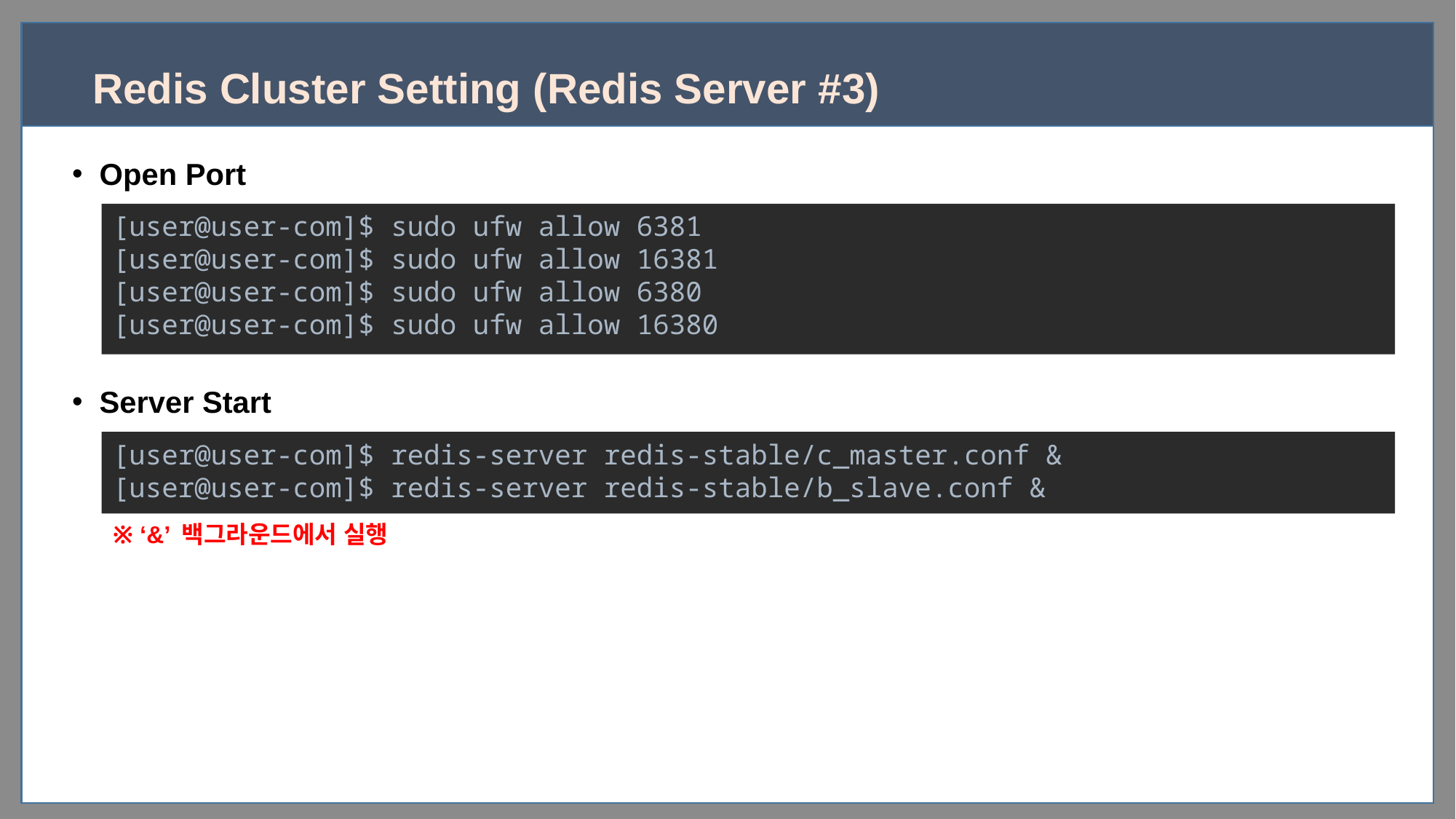

# Redis Cluster Setting (Redis Server #3)
Open Port
[user@user-com]$ sudo ufw allow 6381
[user@user-com]$ sudo ufw allow 16381
[user@user-com]$ sudo ufw allow 6380
[user@user-com]$ sudo ufw allow 16380

Server Start
[user@user-com]$ redis-server redis-stable/c_master.conf &
[user@user-com]$ redis-server redis-stable/b_slave.conf &
※ ‘&’ 백그라운드에서 실행